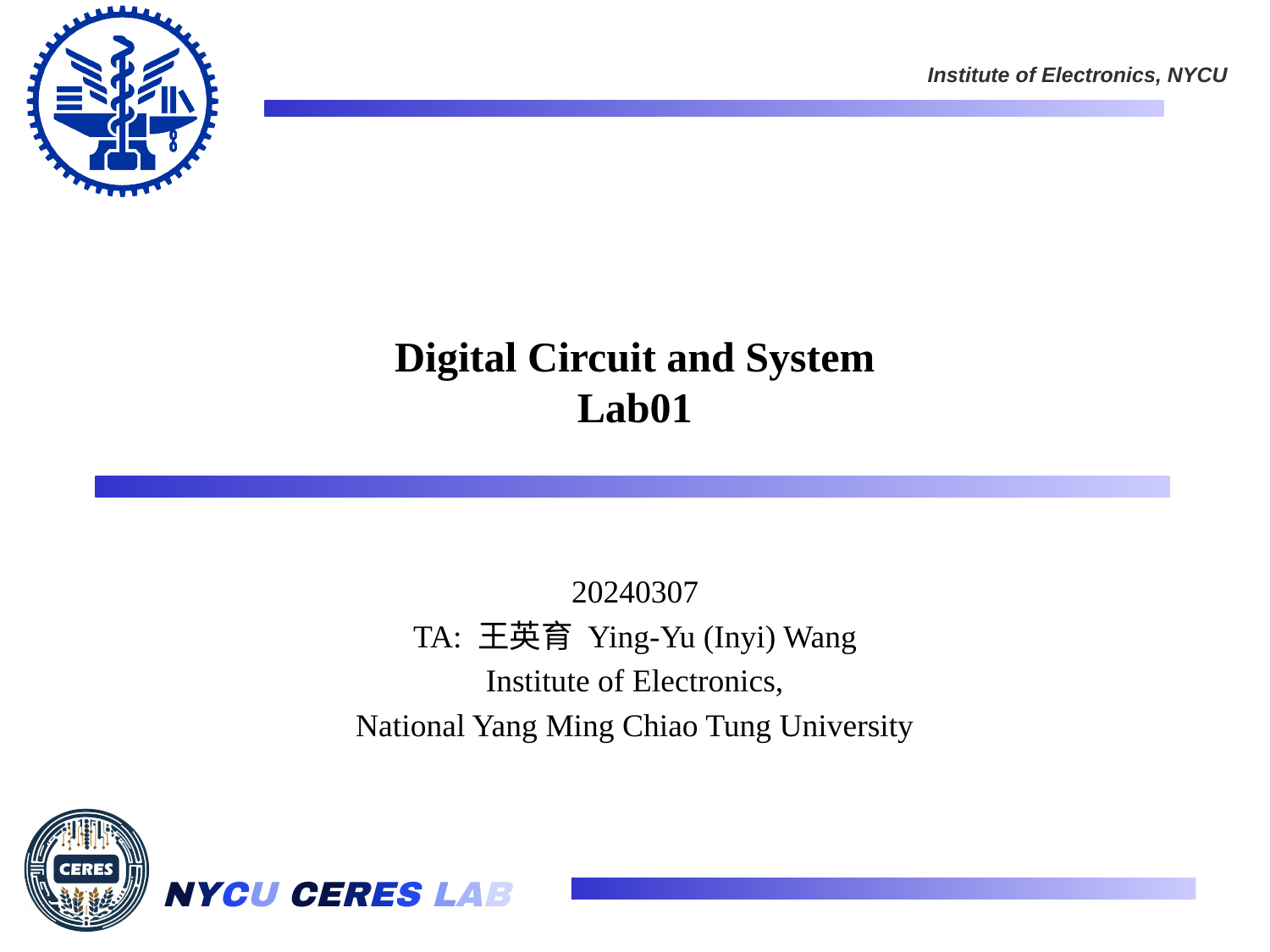

# Digital Circuit and System Lab01
20240307
TA: 王英育 Ying-Yu (Inyi) Wang
Institute of Electronics,
National Yang Ming Chiao Tung University